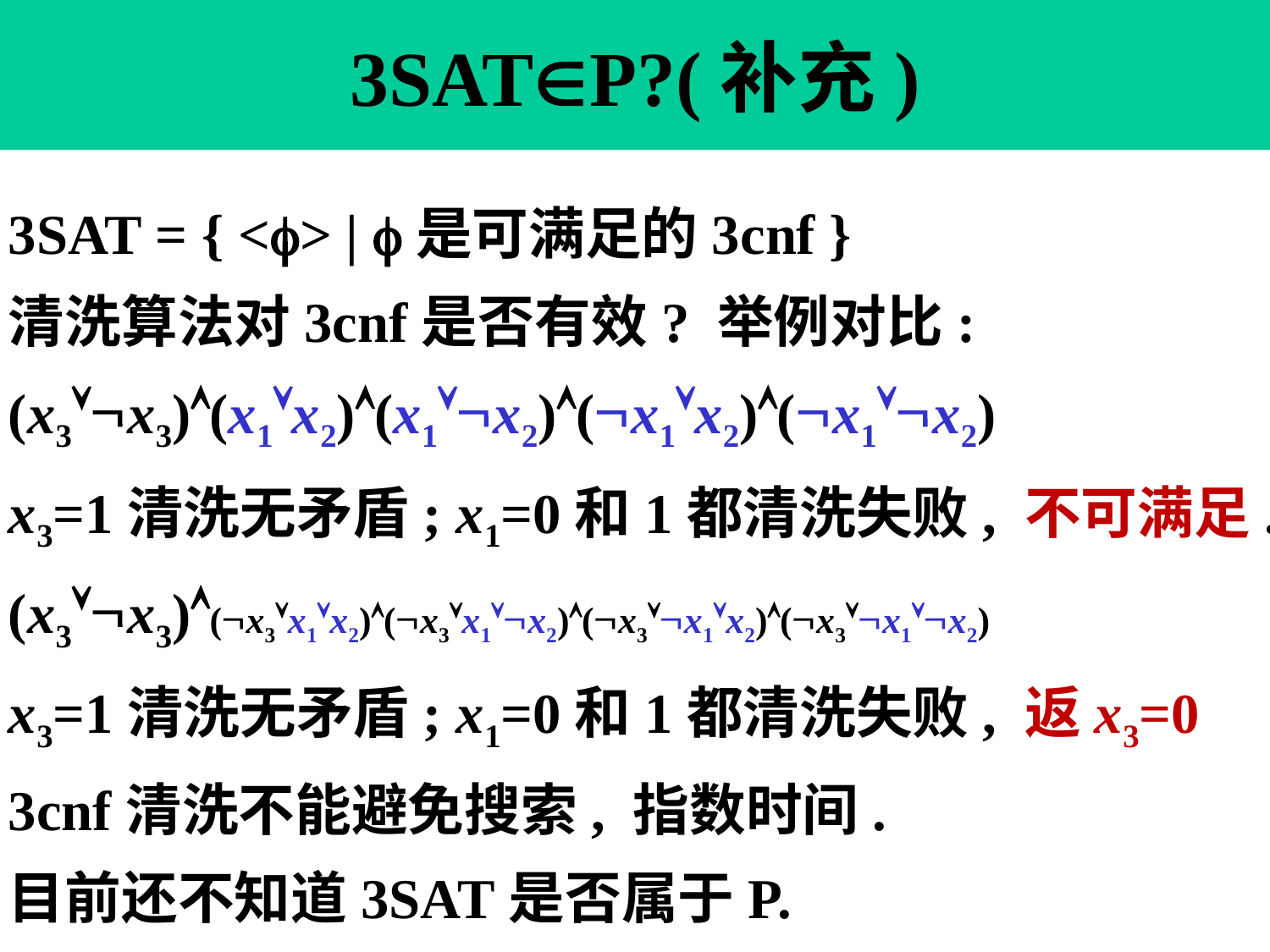

# 3SAT∈P?(补充)
3SAT = { <φ> | φ是可满足的3cnf }
清洗算法对3cnf是否有效? 举例对比:
(x3∨¬x3)∧(x1∨x2)∧(x1∨¬x2)∧(¬x1∨x2)∧(¬x1∨¬x2)
x3=1清洗无矛盾; x1=0和1都清洗失败, 不可满足.
(x3∨¬x3)∧(¬x3∨x1∨x2)∧(¬x3∨x1∨¬x2)∧(¬x3∨¬x1∨x2)∧(¬x3∨¬x1∨¬x2)
x3=1清洗无矛盾; x1=0和1都清洗失败, 返x3=0
3cnf清洗不能避免搜索, 指数时间.
目前还不知道3SAT是否属于P.